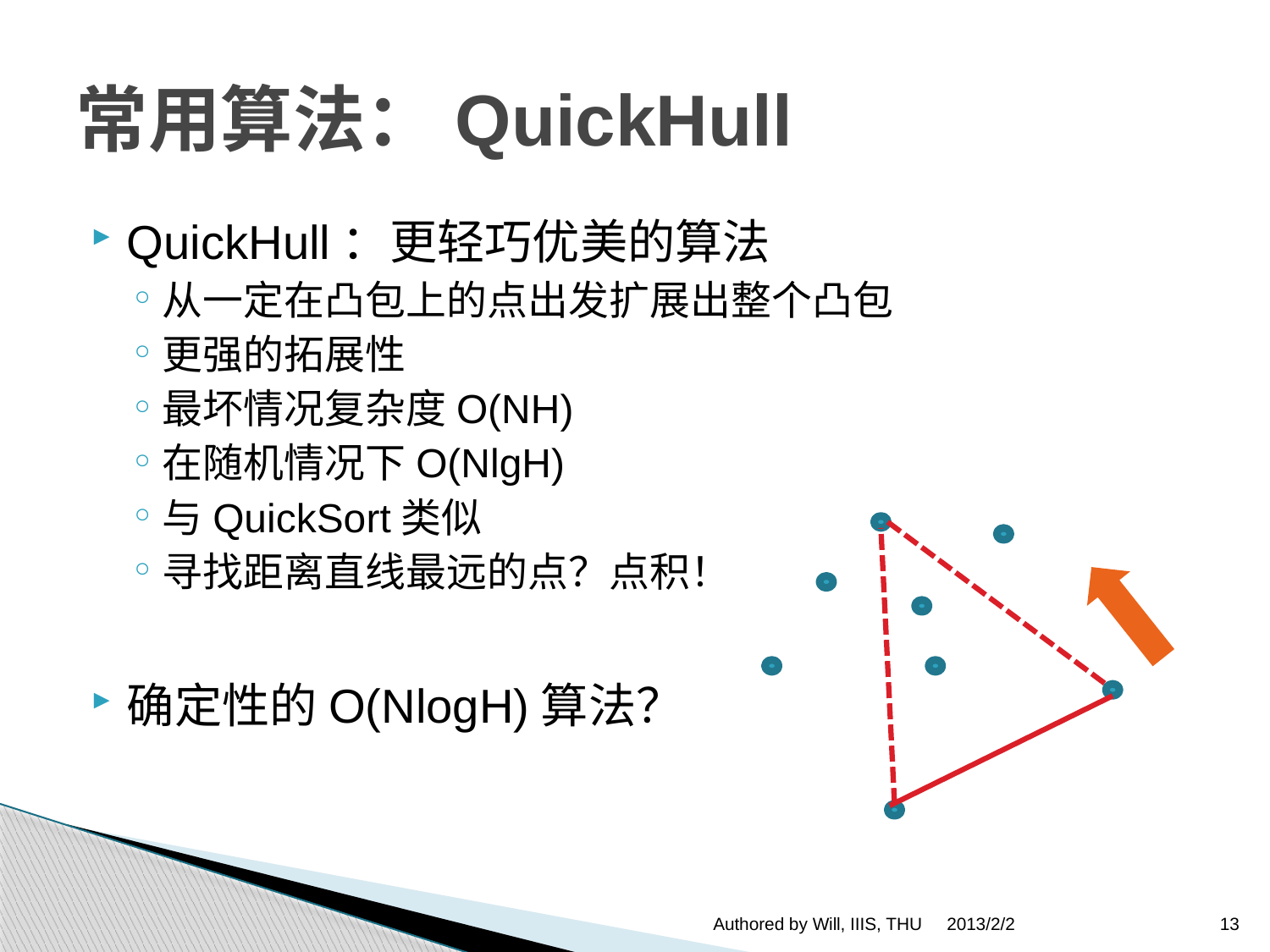

# 常用算法：QuickHull
QuickHull：更轻巧优美的算法
从一定在凸包上的点出发扩展出整个凸包
更强的拓展性
最坏情况复杂度O(NH)
在随机情况下O(NlgH)
与QuickSort类似
寻找距离直线最远的点？点积！

确定性的O(NlogH)算法？

Authored by Will, IIIS, THU
2013/2/2
13